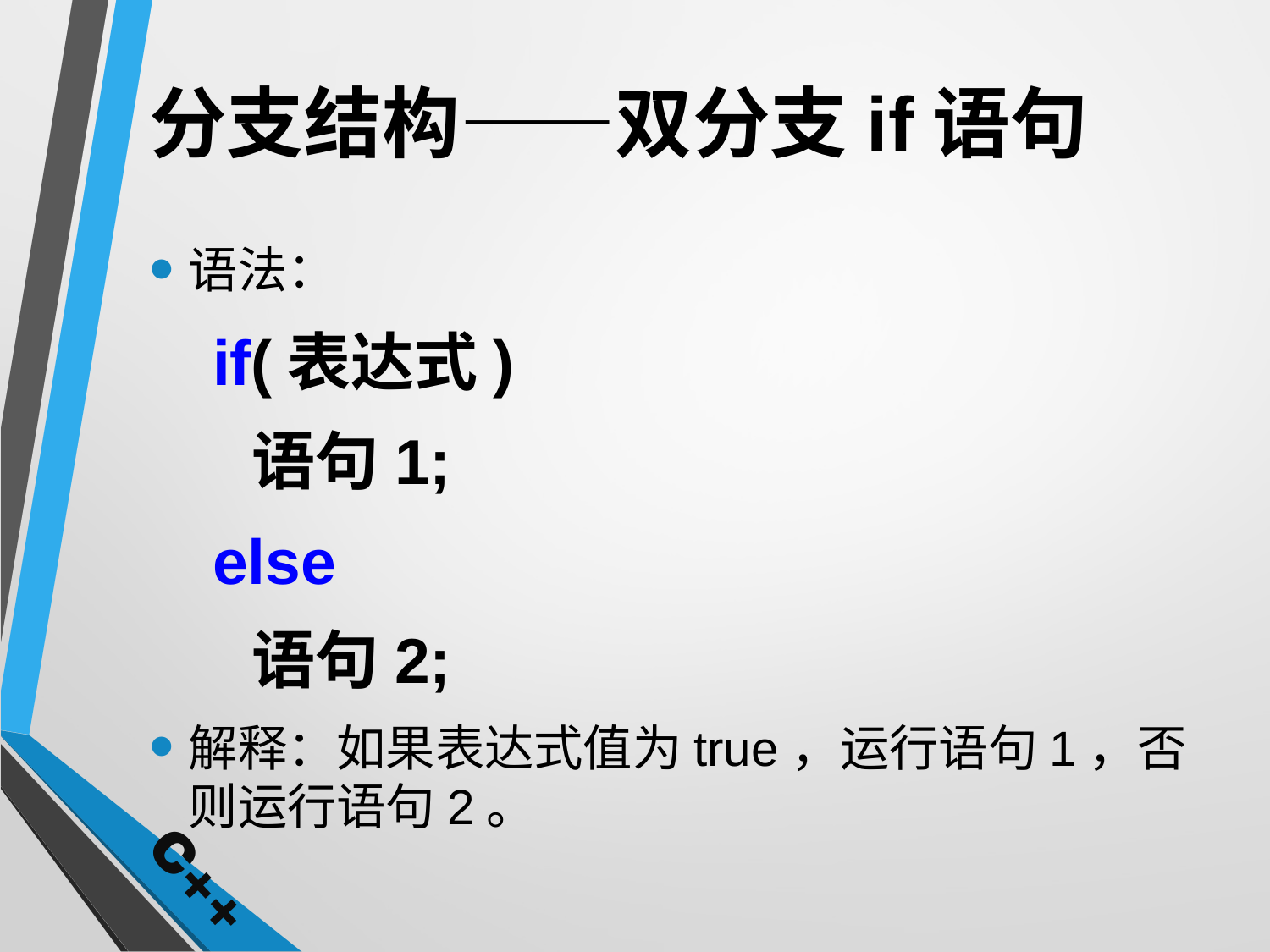

# 分支结构——双分支if语句
语法：
if(表达式)
	语句1;
else
	语句2;
解释：如果表达式值为true，运行语句1，否则运行语句2。